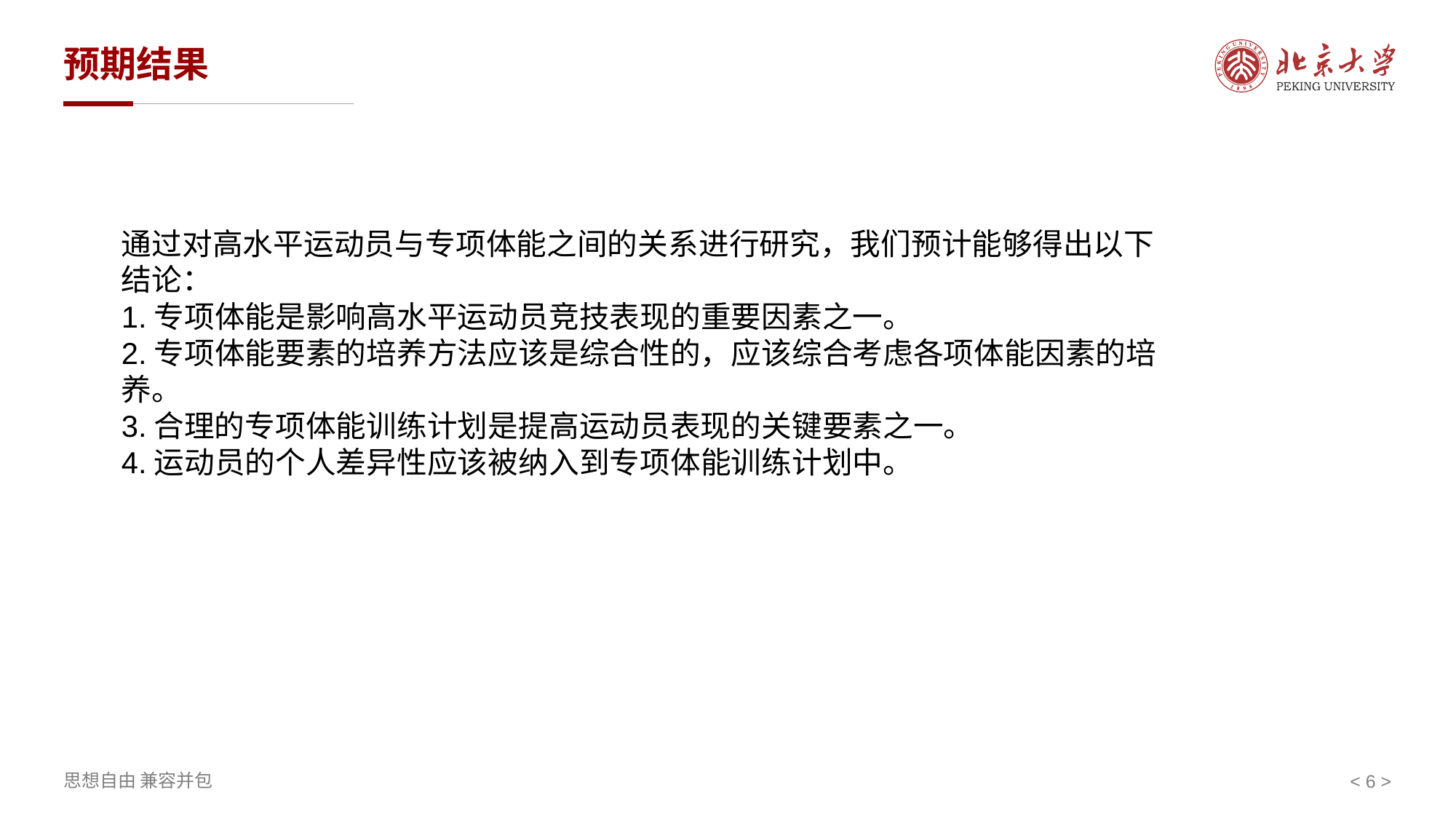

# 预期结果
通过对高水平运动员与专项体能之间的关系进行研究，我们预计能够得出以下结论：
1.专项体能是影响高水平运动员竞技表现的重要因素之一。
2.专项体能要素的培养方法应该是综合性的，应该综合考虑各项体能因素的培养。
3.合理的专项体能训练计划是提高运动员表现的关键要素之一。
4.运动员的个人差异性应该被纳入到专项体能训练计划中。
< 6 >